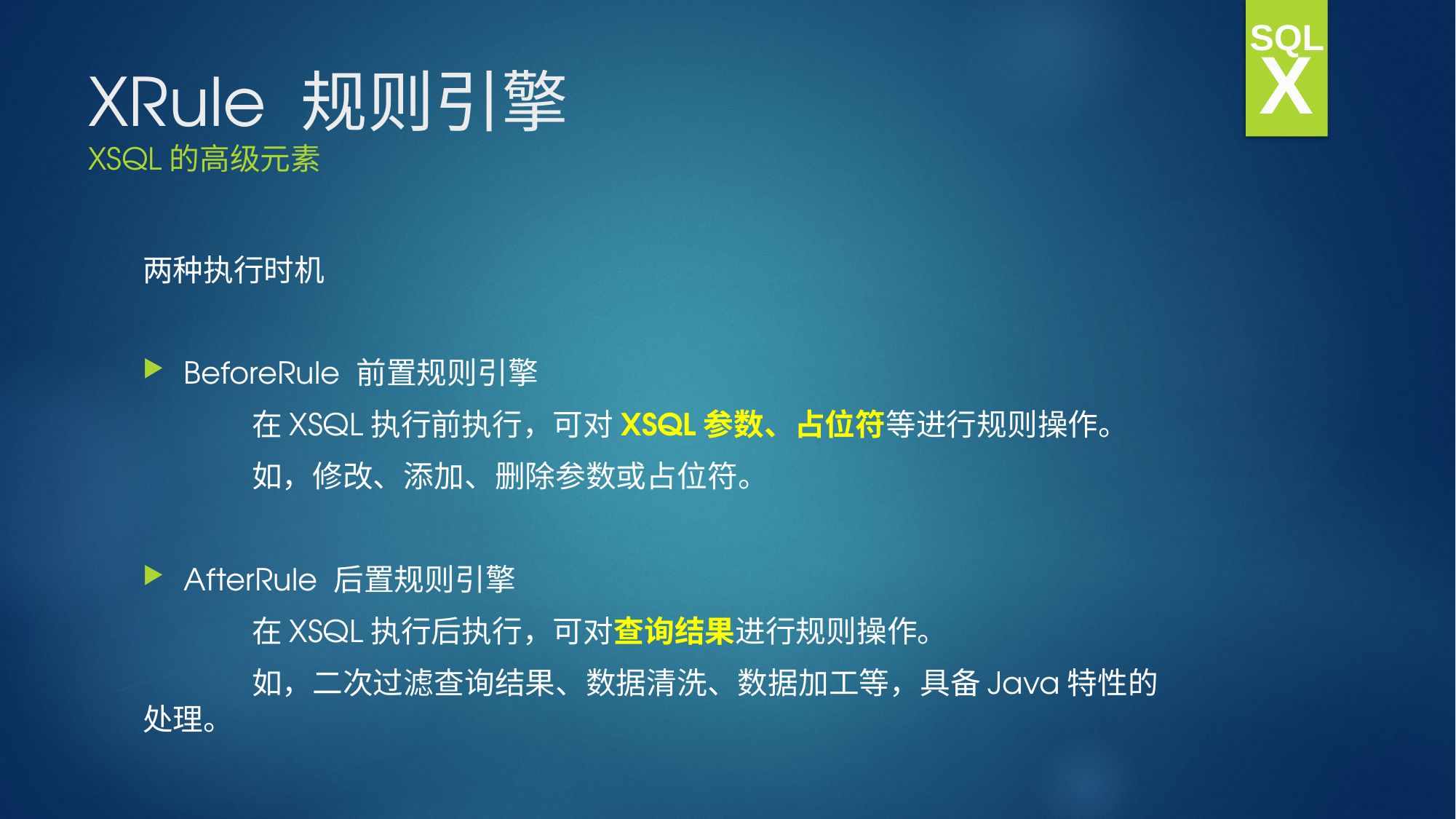

SQL
X
# XRule 规则引擎 XSQL的高级元素
两种执行时机

BeforeRule 前置规则引擎
	在XSQL执行前执行，可对XSQL参数、占位符等进行规则操作。
	如，修改、添加、删除参数或占位符。

AfterRule 后置规则引擎
	在XSQL执行后执行，可对查询结果进行规则操作。
	如，二次过滤查询结果、数据清洗、数据加工等，具备Java特性的处理。